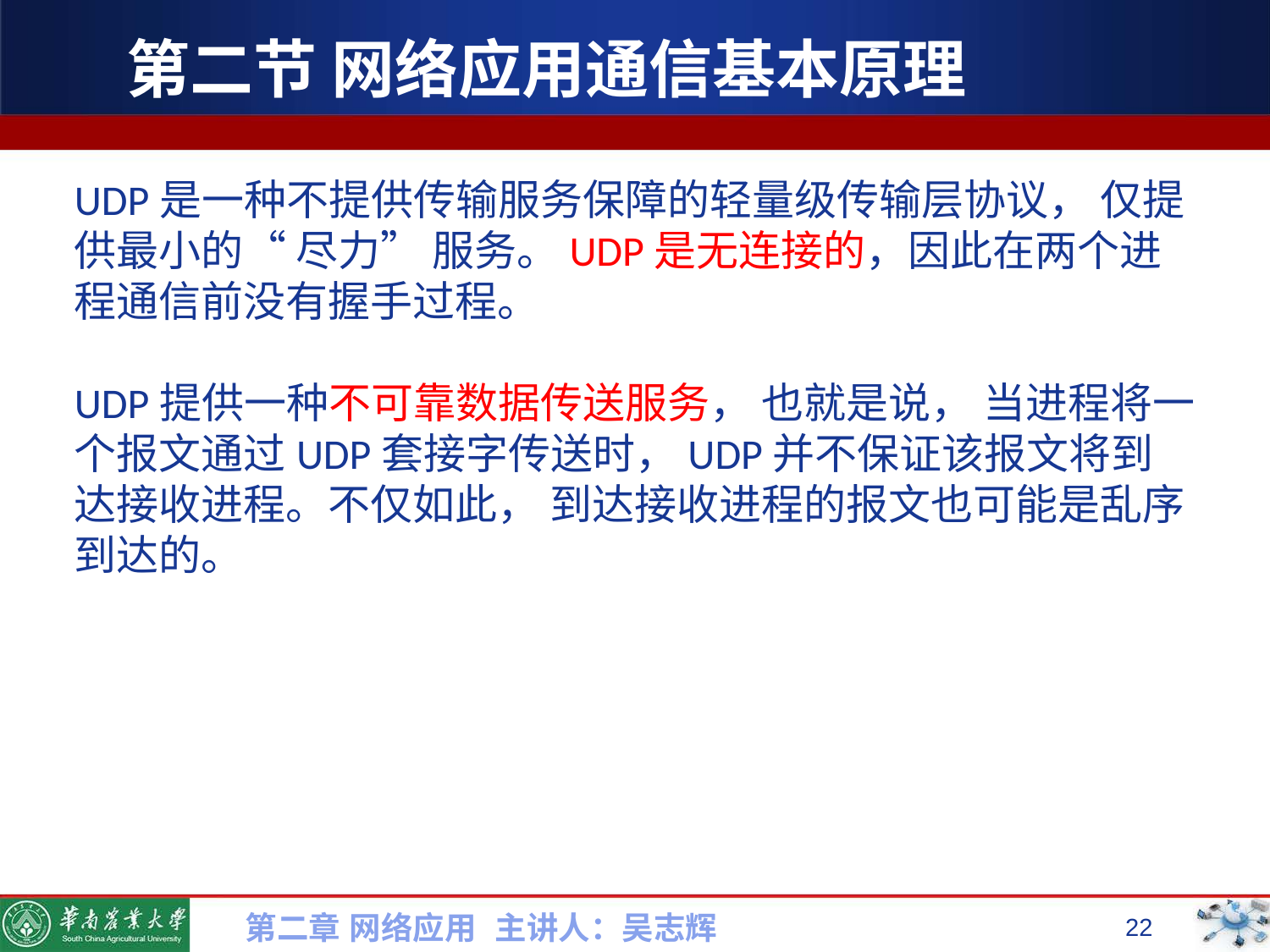

# 第二节 网络应用通信基本原理
UDP是一种不提供传输服务保障的轻量级传输层协议， 仅提供最小的“ 尽力” 服务。UDP是无连接的，因此在两个进程通信前没有握手过程。

UDP提供一种不可靠数据传送服务， 也就是说， 当进程将一个报文通过UDP套接字传送时，UDP并不保证该报文将到达接收进程。不仅如此， 到达接收进程的报文也可能是乱序到达的。
第二章 网络应用  主讲人：吴志辉
22